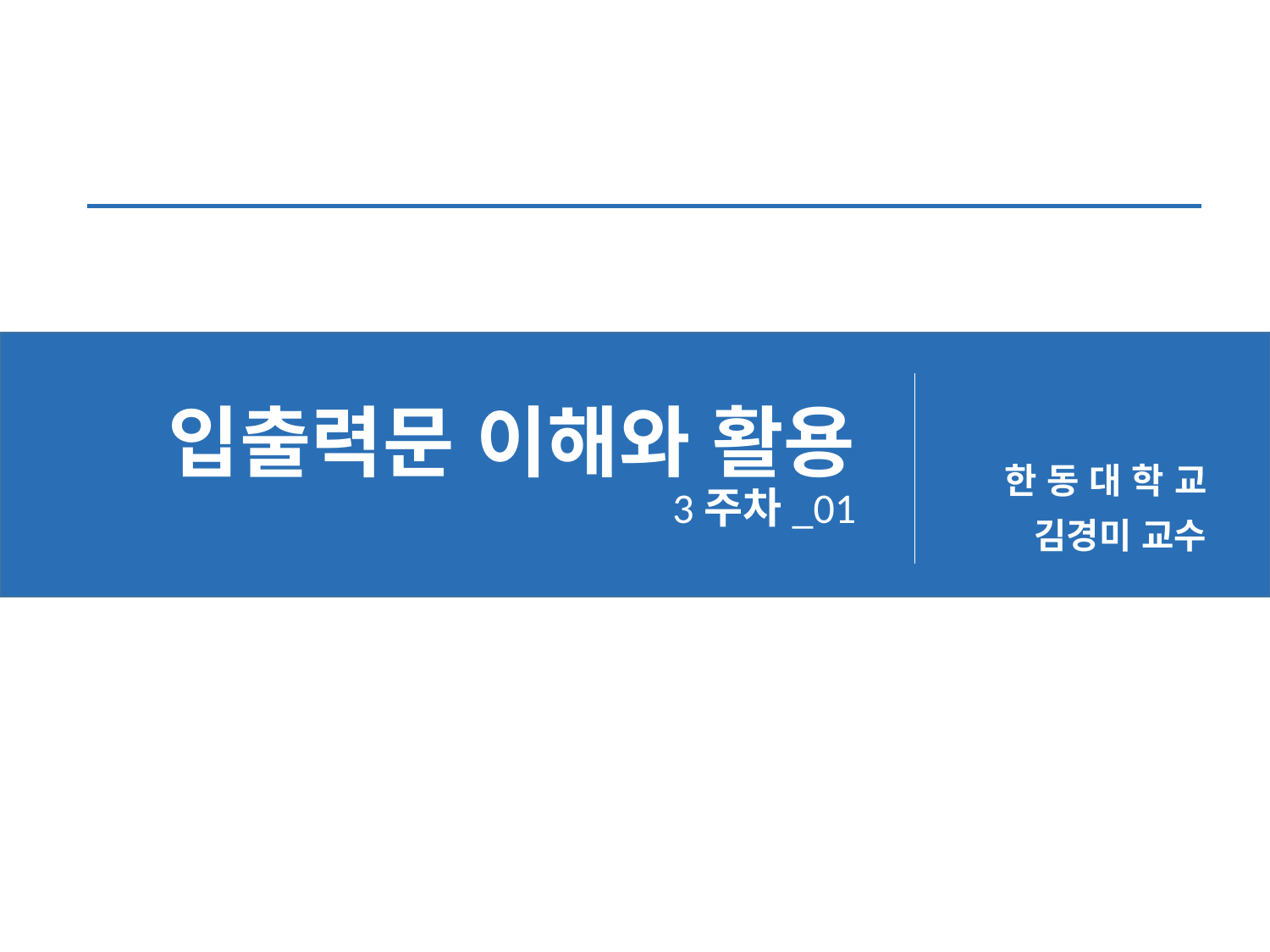

# 입출력문 이해와 활용 3주차_01
한 동 대 학 교
 김경미 교수